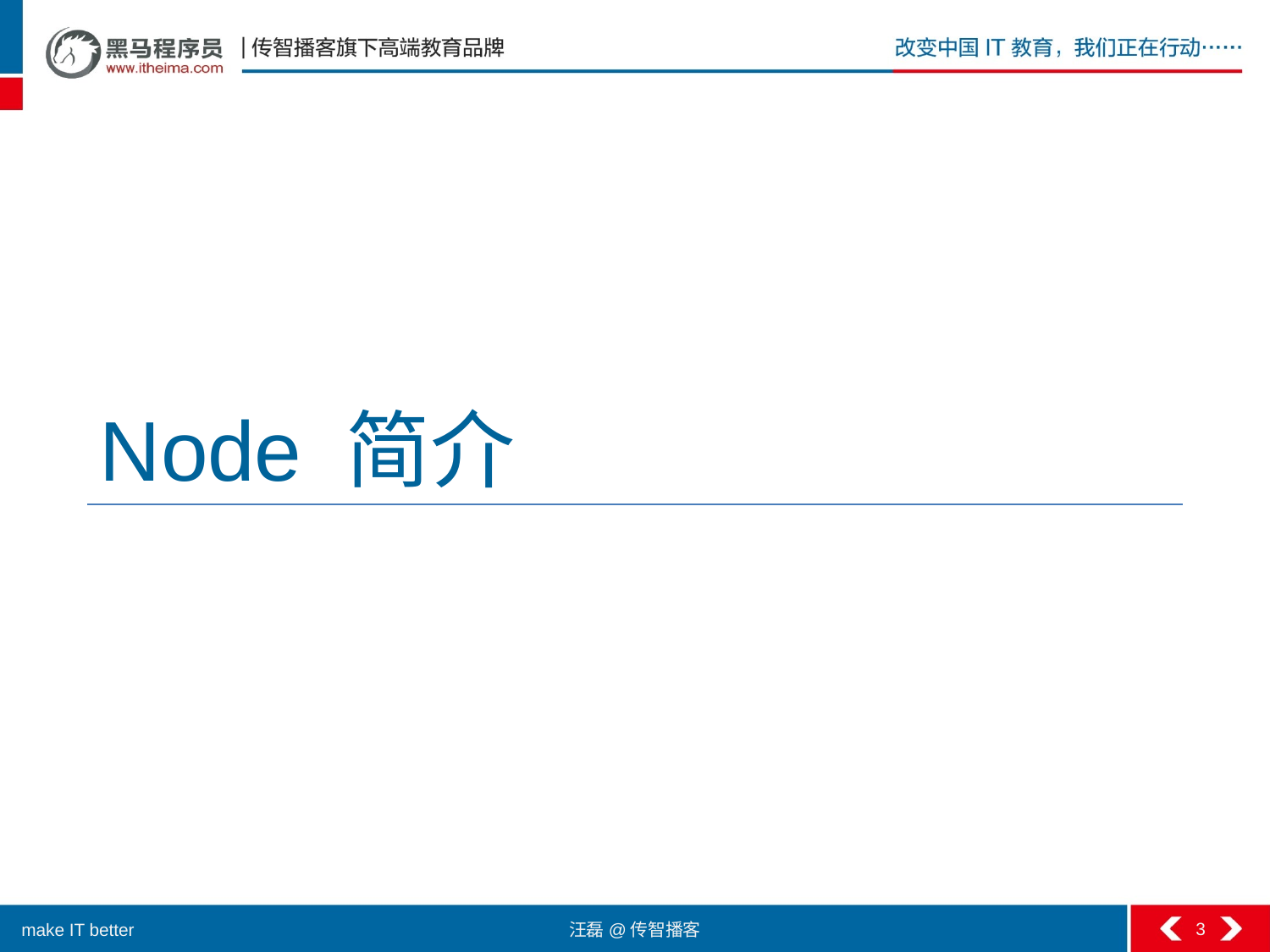

# Node 简介

3
汪磊@传智播客
make IT better